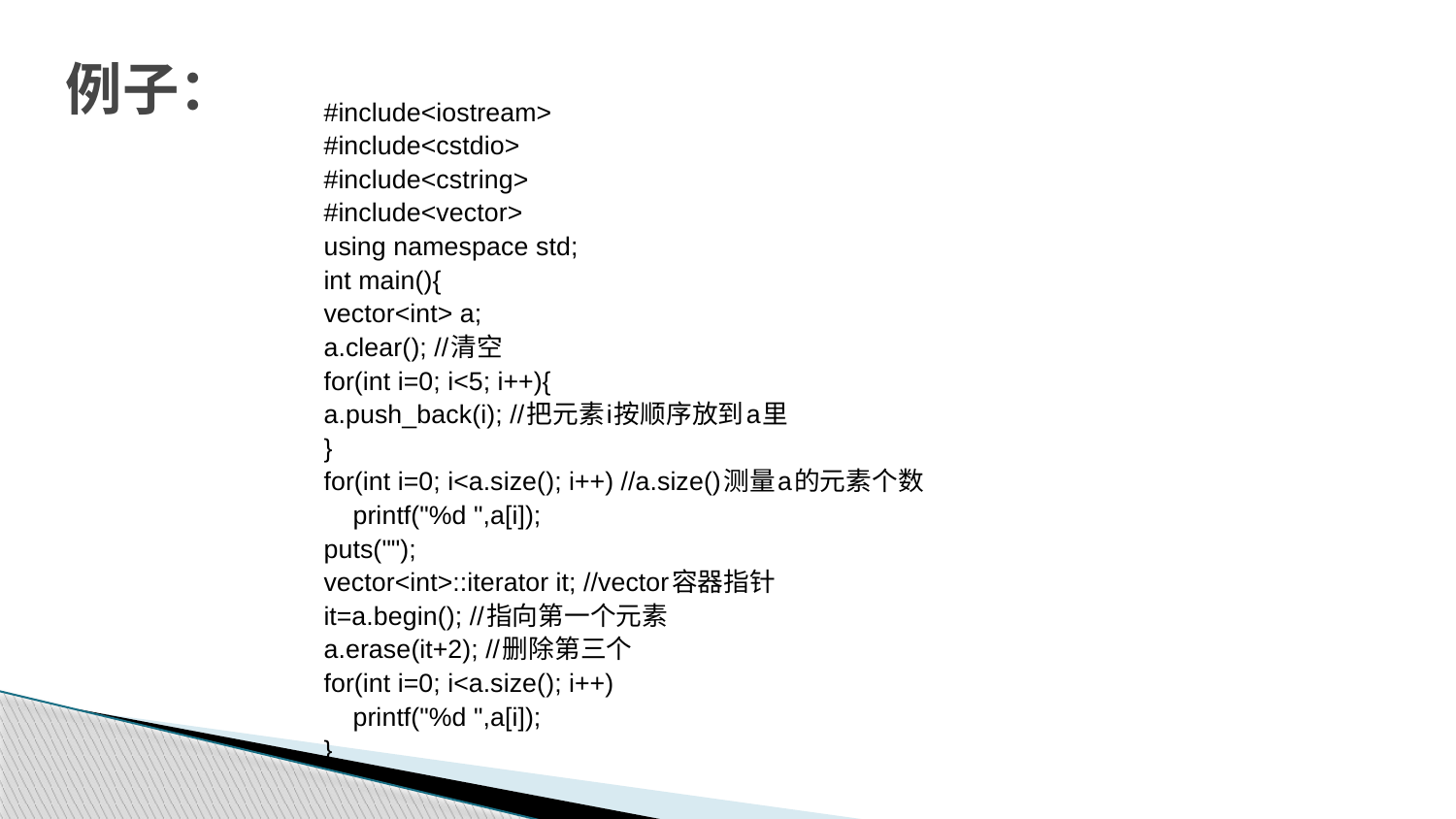

# 例子：
#include<iostream>
#include<cstdio>
#include<cstring>
#include<vector>
using namespace std;
int main(){
	vector<int> a;
	a.clear(); //清空
	for(int i=0; i<5; i++){
		a.push_back(i); //把元素i按顺序放到a里
	}
	for(int i=0; i<a.size(); i++) //a.size()测量a的元素个数
	    printf("%d ",a[i]);
	puts("");
	vector<int>::iterator it; //vector容器指针
	it=a.begin(); //指向第一个元素
	a.erase(it+2); //删除第三个
	for(int i=0; i<a.size(); i++)
	    printf("%d ",a[i]);
}